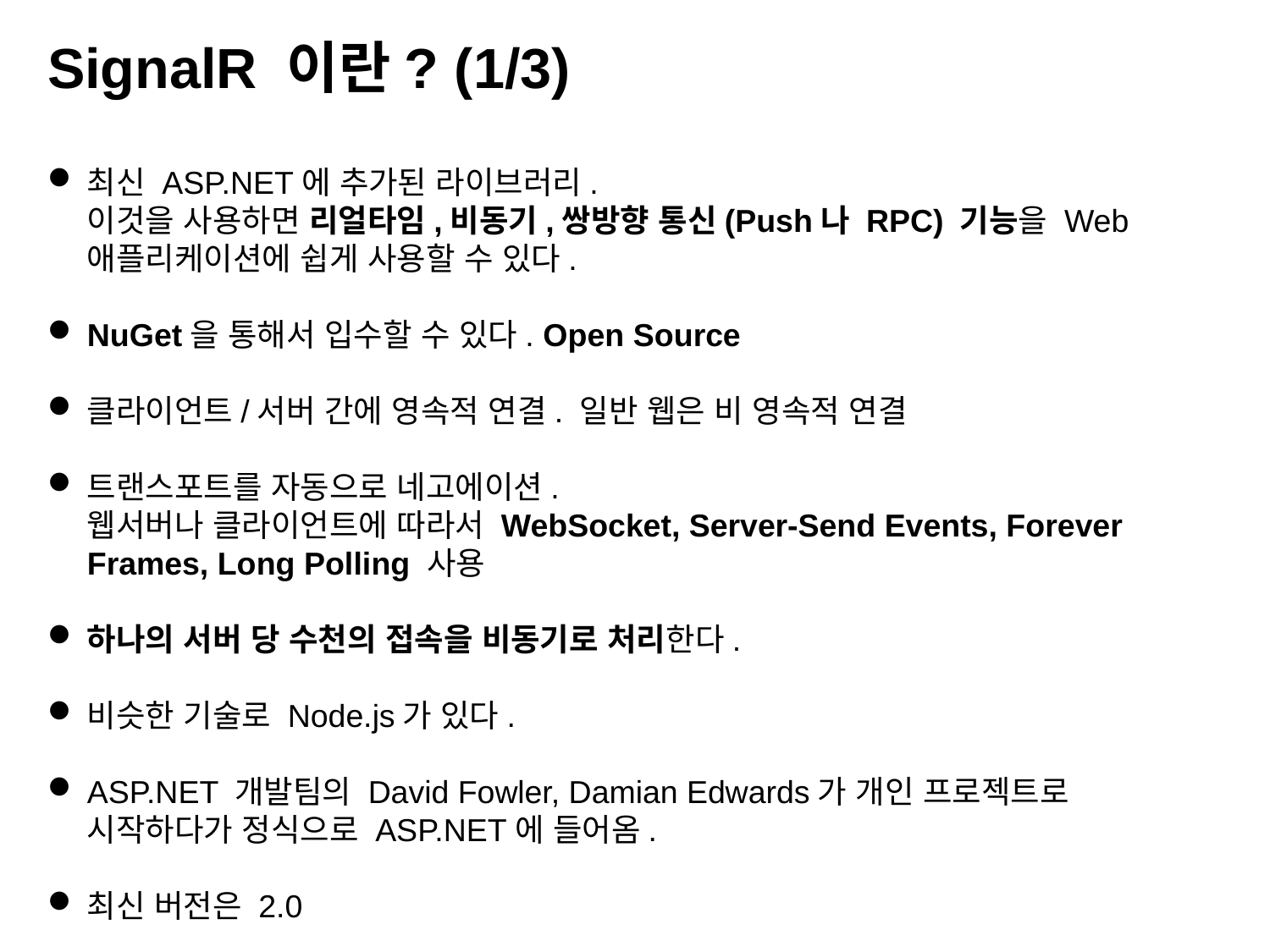

SignalR 이란? (1/3)
최신 ASP.NET에 추가된 라이브러리.
이것을 사용하면 리얼타임,비동기,쌍방향 통신(Push나 RPC) 기능을 Web 애플리케이션에 쉽게 사용할 수 있다.
NuGet을 통해서 입수할 수 있다. Open Source
클라이언트/서버 간에 영속적 연결. 일반 웹은 비 영속적 연결
트랜스포트를 자동으로 네고에이션.
웹서버나 클라이언트에 따라서 WebSocket, Server-Send Events, Forever Frames, Long Polling 사용
하나의 서버 당 수천의 접속을 비동기로 처리한다.
비슷한 기술로 Node.js가 있다.
ASP.NET 개발팀의 David Fowler, Damian Edwards가 개인 프로젝트로 시작하다가 정식으로 ASP.NET에 들어옴.
최신 버전은 2.0